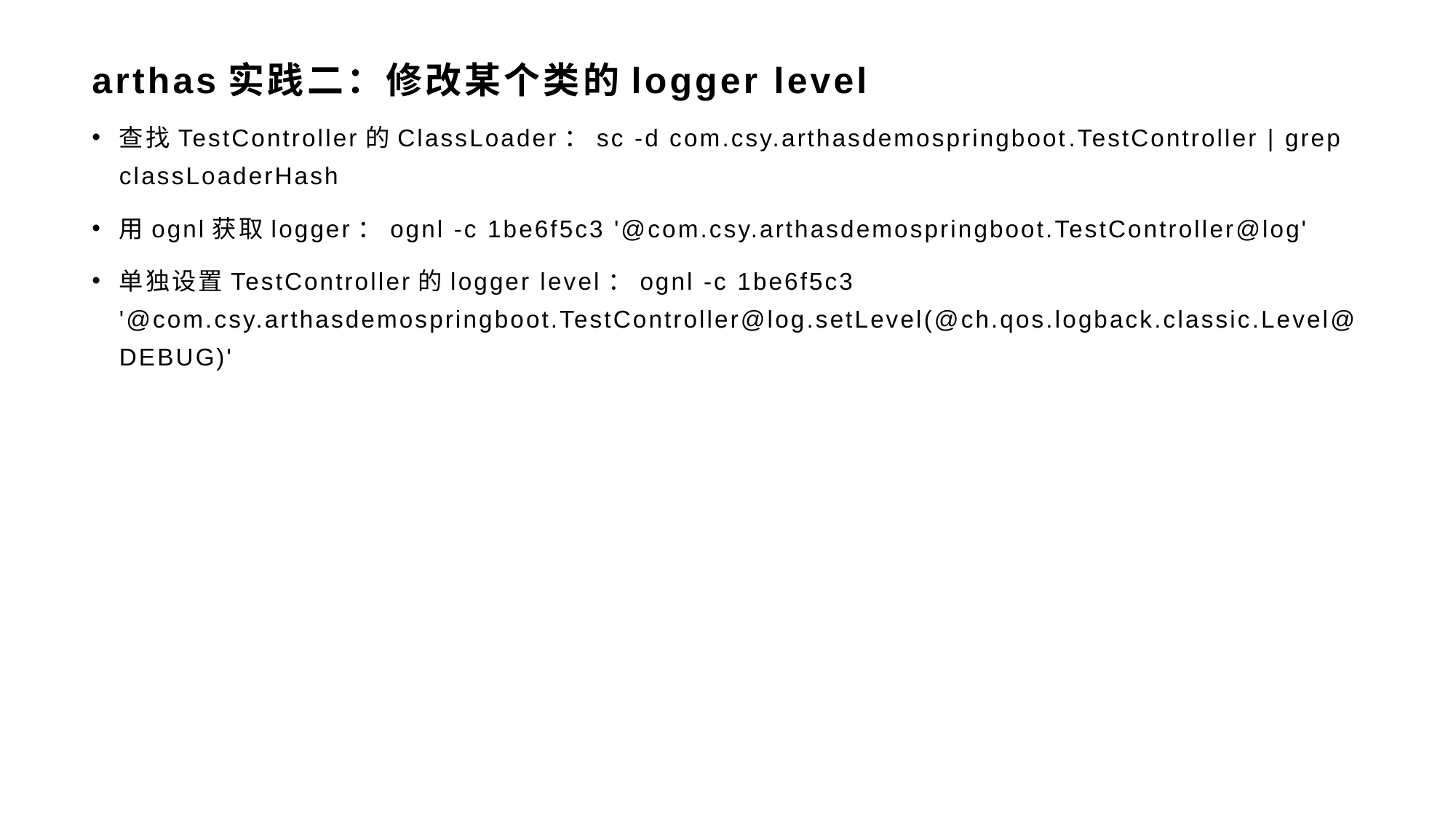

# arthas实践二：修改某个类的logger level
查找TestController的ClassLoader：sc -d com.csy.arthasdemospringboot.TestController | grep classLoaderHash
用ognl获取logger：ognl -c 1be6f5c3 '@com.csy.arthasdemospringboot.TestController@log'
单独设置TestController的logger level：ognl -c 1be6f5c3 '@com.csy.arthasdemospringboot.TestController@log.setLevel(@ch.qos.logback.classic.Level@DEBUG)'